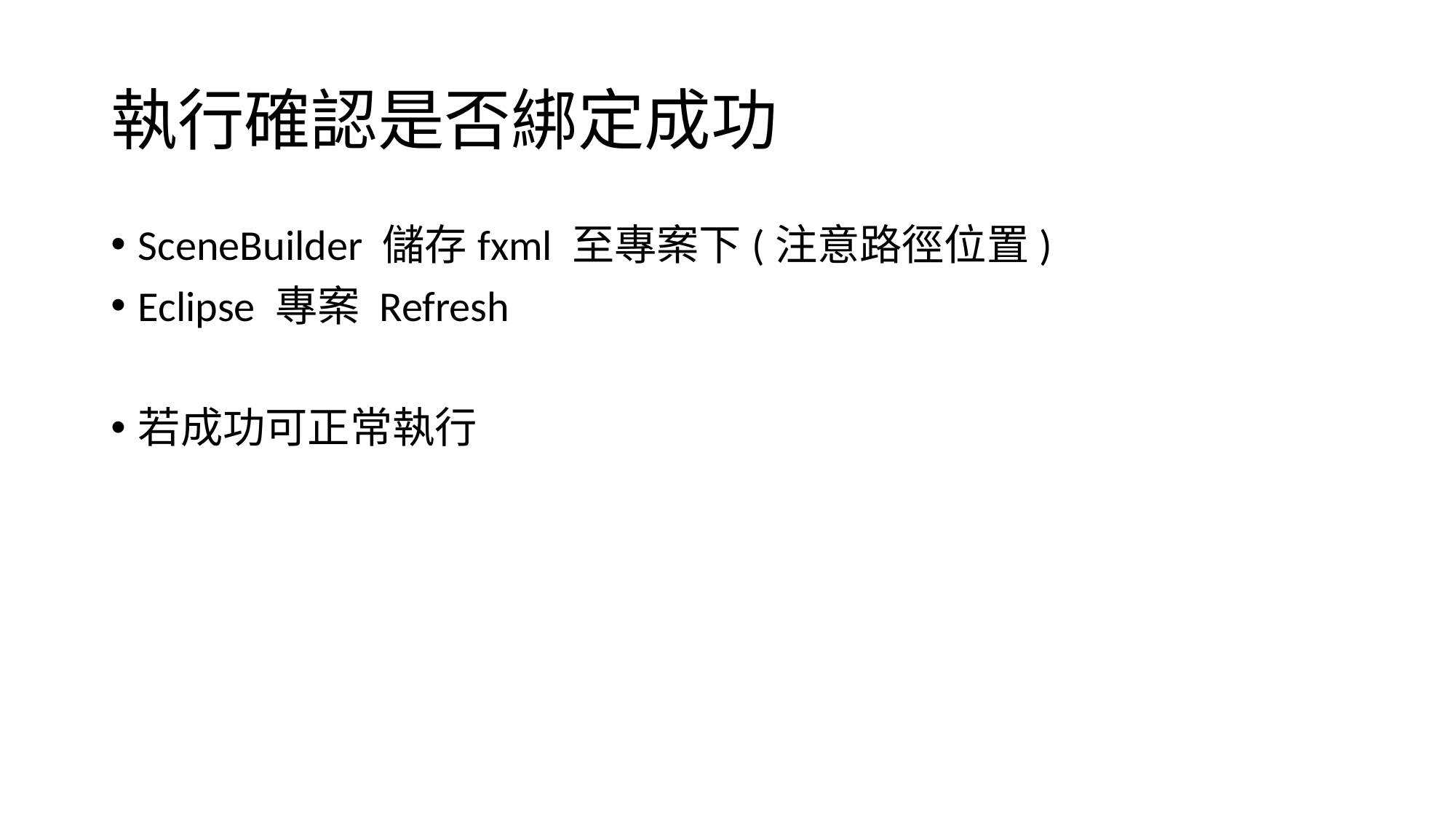

# 執行確認是否綁定成功
SceneBuilder 儲存fxml 至專案下(注意路徑位置)
Eclipse 專案 Refresh

若成功可正常執行